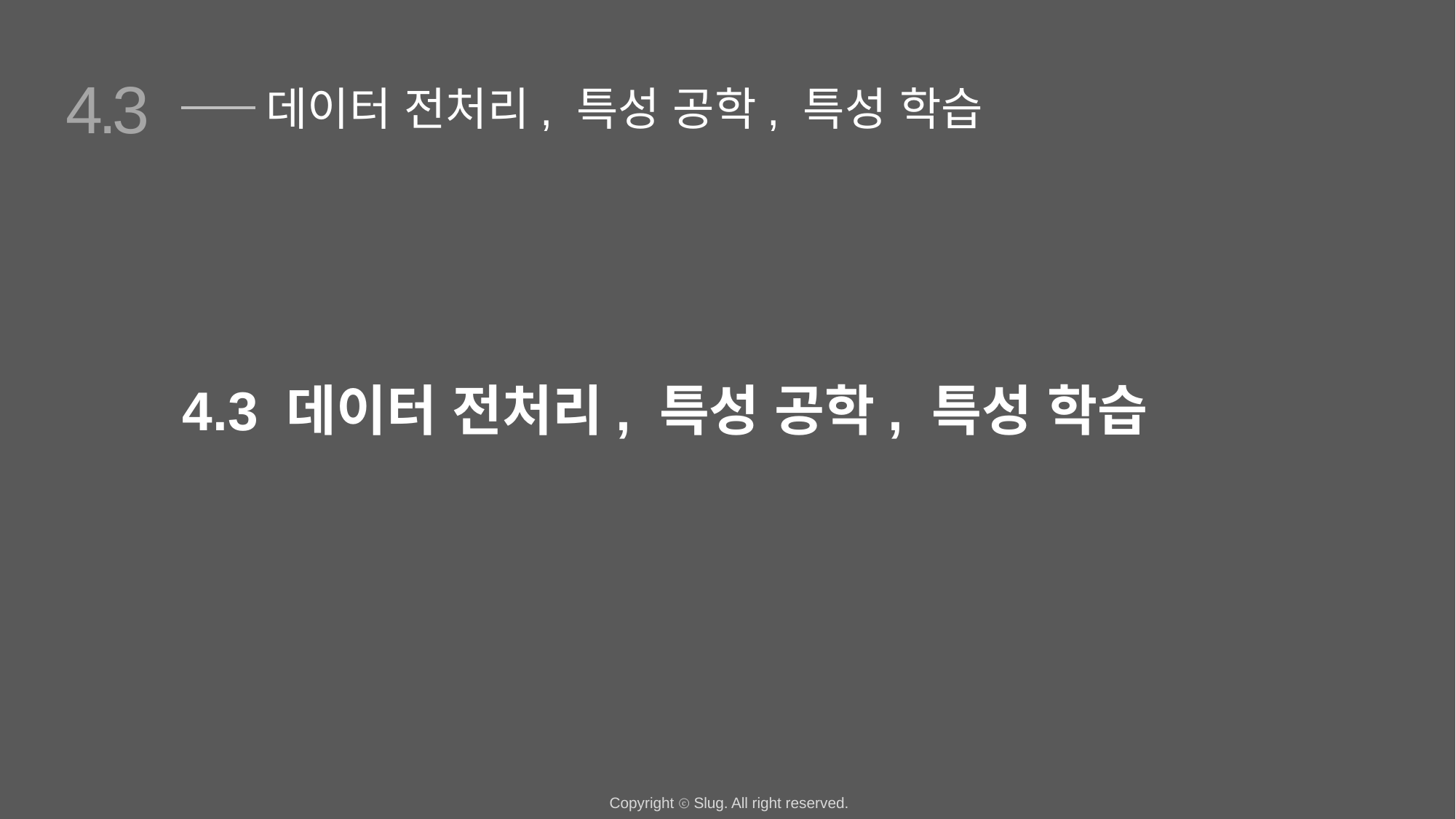

4.3
데이터 전처리, 특성 공학, 특성 학습
4.3 데이터 전처리, 특성 공학, 특성 학습
Copyright ⓒ Slug. All right reserved.